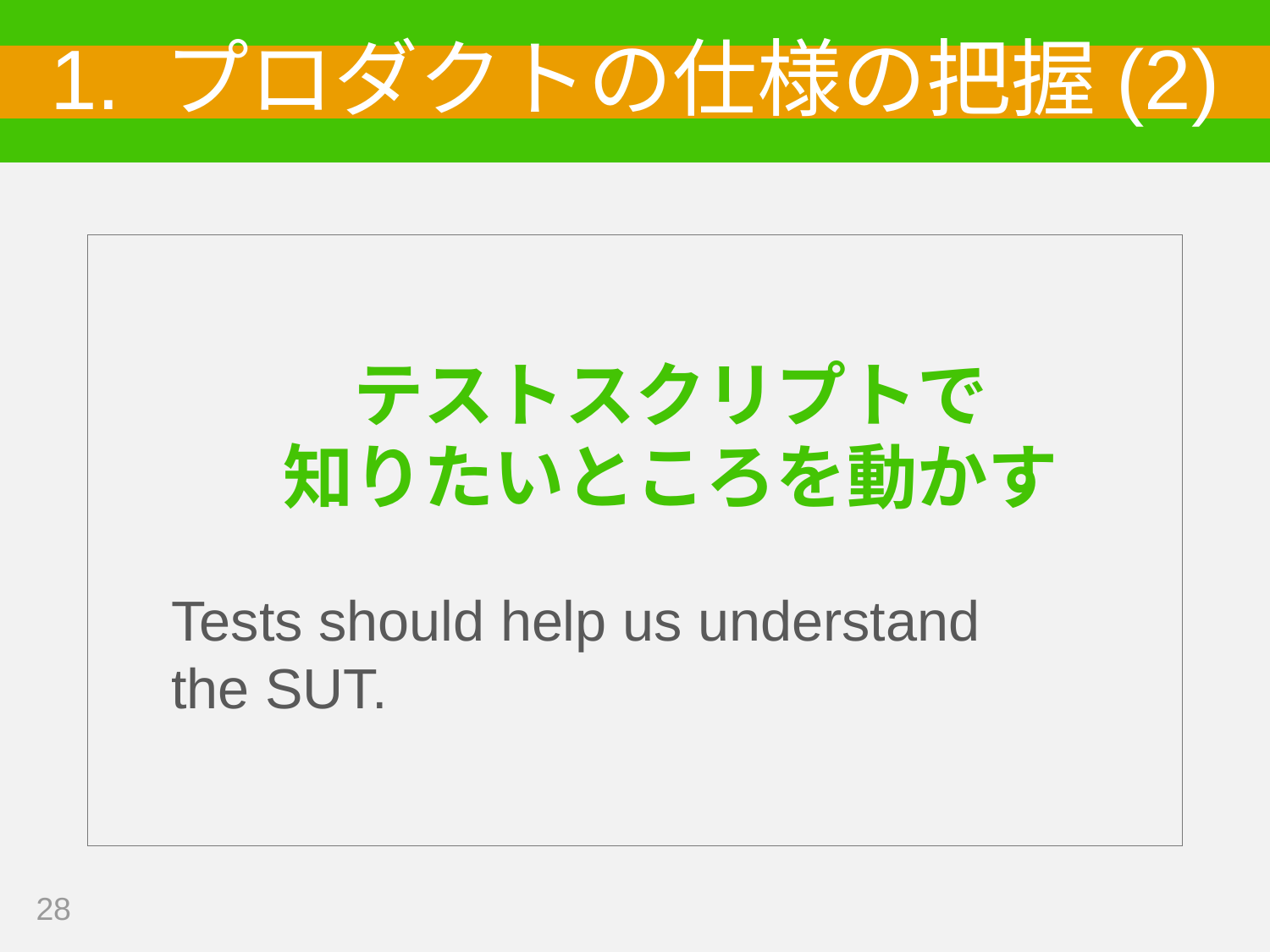

# 1. プロダクトの仕様の把握(2)
テストスクリプトで
知りたいところを動かす

Tests should help us understand
the SUT.
28